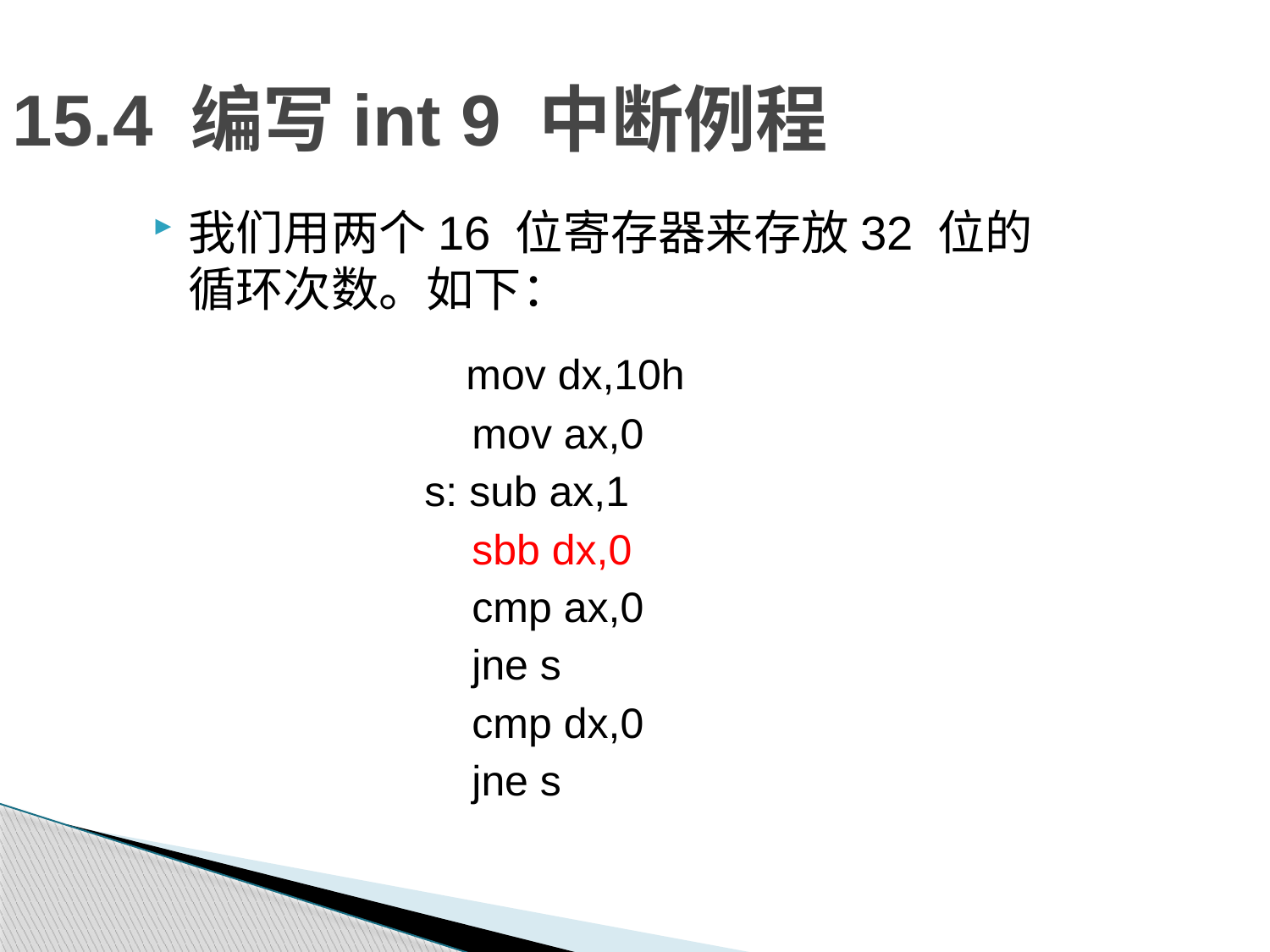

15.4 编写int 9 中断例程
我们用两个16 位寄存器来存放32 位的循环次数。如下：

    mov dx,10h
     mov ax,0
 s: sub ax,1
     sbb dx,0
     cmp ax,0
     jne s
     cmp dx,0
     jne s